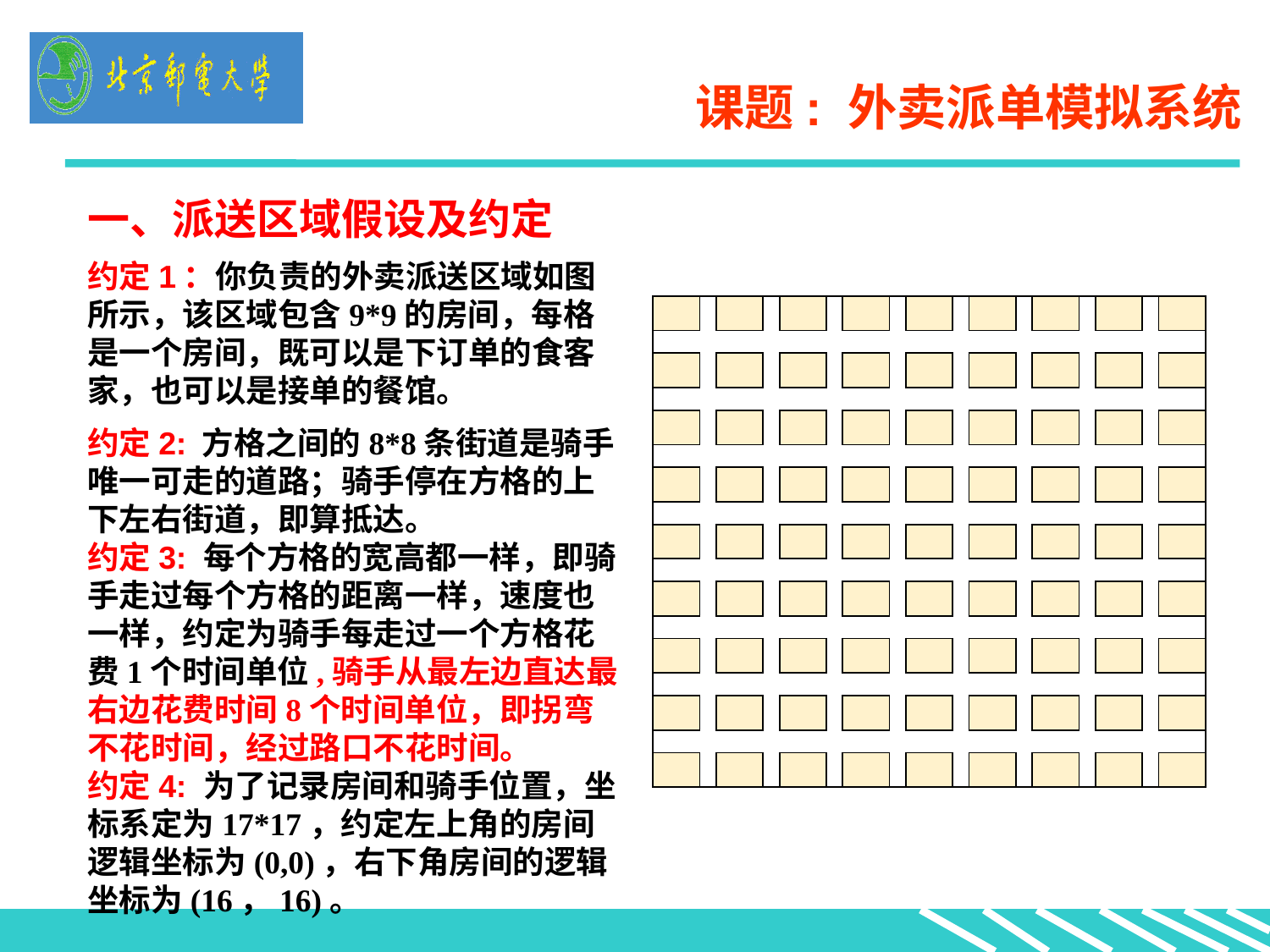

# 课题: 外卖派单模拟系统
一、派送区域假设及约定
约定1：你负责的外卖派送区域如图所示，该区域包含9*9的房间，每格是一个房间，既可以是下订单的食客家，也可以是接单的餐馆。
|  |  |  |  |  |  |  |  |  |  |  |  |  |  |  |  |  |  |
| --- | --- | --- | --- | --- | --- | --- | --- | --- | --- | --- | --- | --- | --- | --- | --- | --- | --- |
|  |  |  |  |  |  |  |  |  |  |  |  |  |  |  |  |  |  |
|  |  |  |  |  |  |  |  |  |  |  |  |  |  |  |  |  |  |
|  |  |  |  |  |  |  |  |  |  |  |  |  |  |  |  |  |  |
|  |  |  |  |  |  |  |  |  |  |  |  |  |  |  |  |  |  |
|  |  |  |  |  |  |  |  |  |  |  |  |  |  |  |  |  |  |
|  |  |  |  |  |  |  |  |  |  |  |  |  |  |  |  |  |  |
|  |  |  |  |  |  |  |  |  |  |  |  |  |  |  |  |  |  |
|  |  |  |  |  |  |  |  |  |  |  |  |  |  |  |  |  |  |
|  |  |  |  |  |  |  |  |  |  |  |  |  |  |  |  |  |  |
|  |  |  |  |  |  |  |  |  |  |  |  |  |  |  |  |  |  |
|  |  |  |  |  |  |  |  |  |  |  |  |  |  |  |  |  |  |
|  |  |  |  |  |  |  |  |  |  |  |  |  |  |  |  |  |  |
|  |  |  |  |  |  |  |  |  |  |  |  |  |  |  |  |  |  |
|  |  |  |  |  |  |  |  |  |  |  |  |  |  |  |  |  |  |
|  |  |  |  |  |  |  |  |  |  |  |  |  |  |  |  |  |  |
|  |  |  |  |  |  |  |  |  |  |  |  |  |  |  |  |  |  |
|  |  |  |  |  |  |  |  |  |  |  |  |  |  |  |  |  |  |
约定2: 方格之间的8*8条街道是骑手唯一可走的道路；骑手停在方格的上下左右街道，即算抵达。
约定3: 每个方格的宽高都一样，即骑手走过每个方格的距离一样，速度也一样，约定为骑手每走过一个方格花费1个时间单位,骑手从最左边直达最右边花费时间8个时间单位，即拐弯不花时间，经过路口不花时间。
约定4: 为了记录房间和骑手位置，坐标系定为17*17，约定左上角的房间逻辑坐标为(0,0)，右下角房间的逻辑坐标为(16，16)。
4